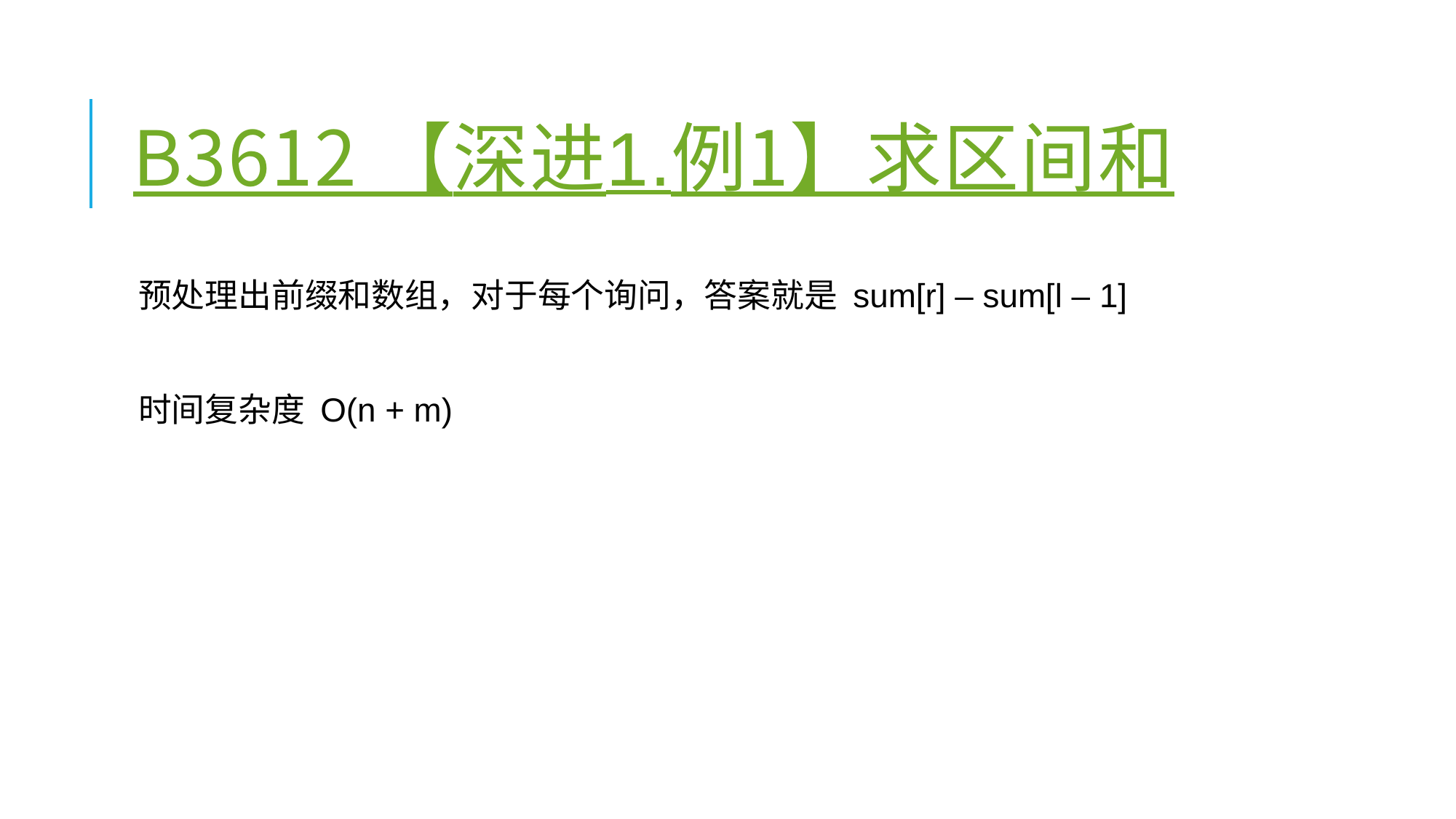

# B3612 【深进1.例1】求区间和
预处理出前缀和数组，对于每个询问，答案就是 sum[r] – sum[l – 1]

时间复杂度 O(n + m)